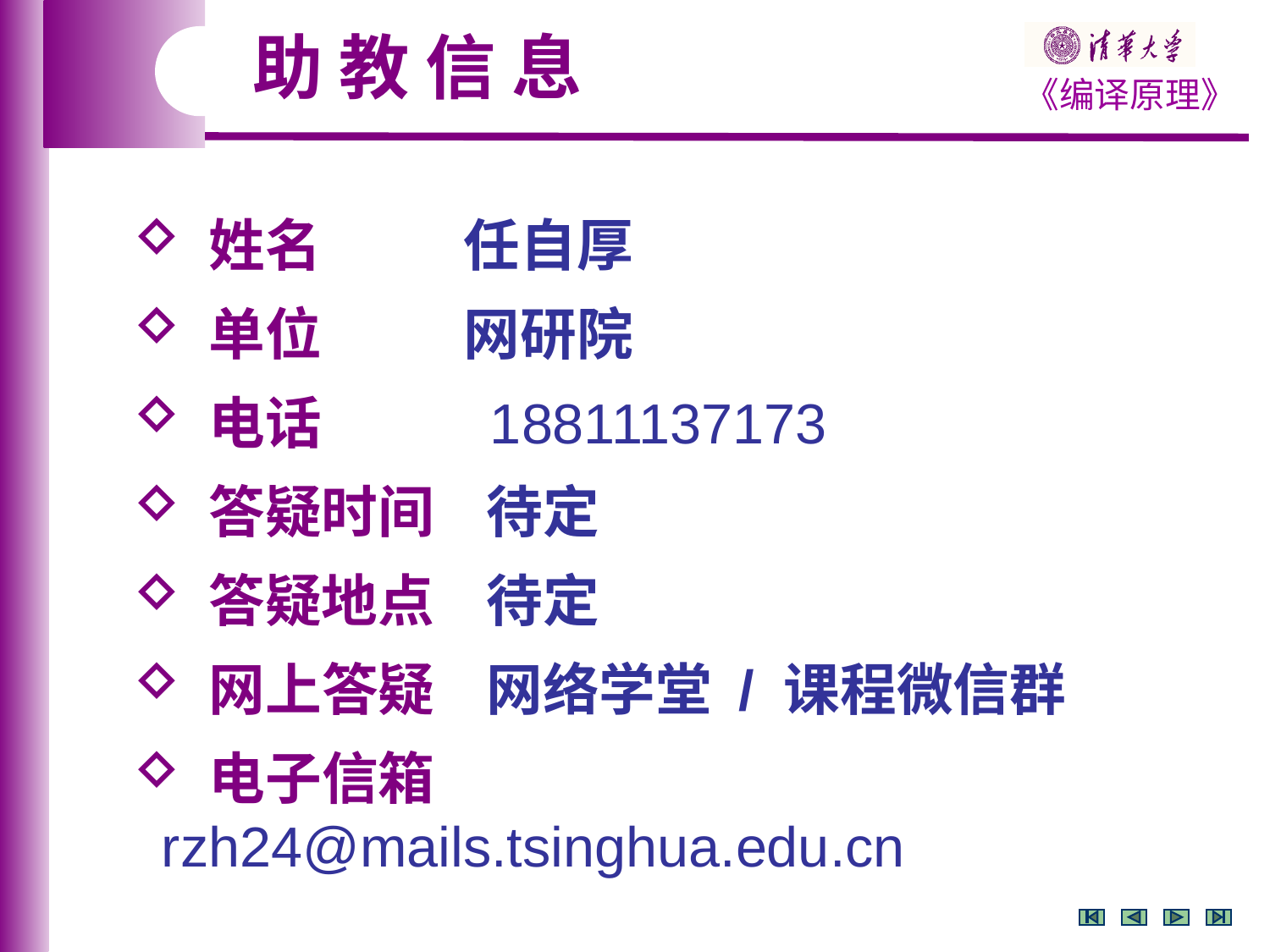

助 教 信 息
 姓名           任自厚

 单位           网研院

 电话            18811137173

 答疑时间    待定

 答疑地点    待定

 网上答疑    网络学堂 / 课程微信群

 电子信箱    rzh24@mails.tsinghua.edu.cn